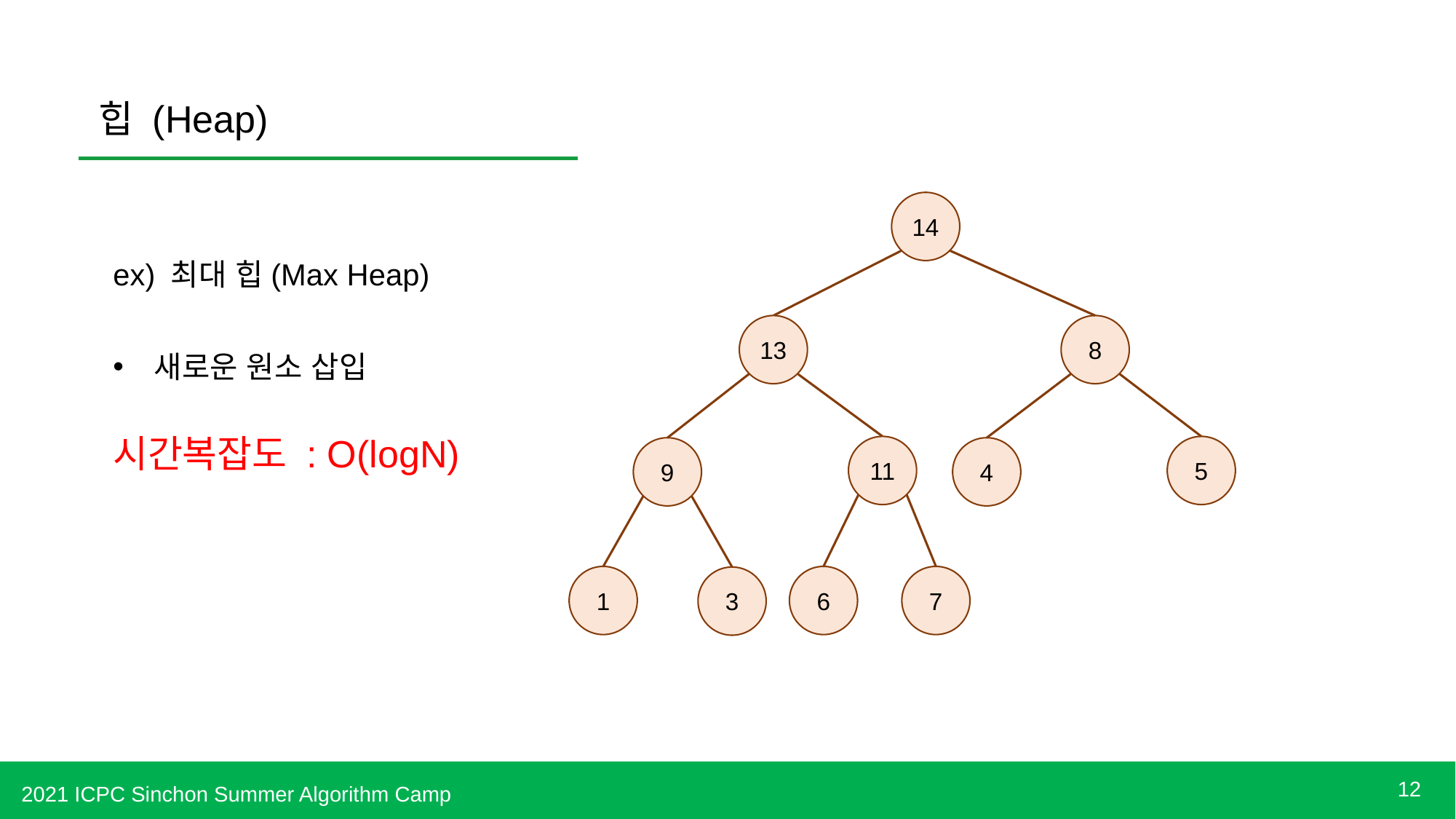

힙 (Heap)
14
ex) 최대 힙(Max Heap)
13
8
새로운 원소 삽입
시간복잡도 : O(logN)
11
5
9
4
1
6
7
3

12
2021 ICPC Sinchon Summer Algorithm Camp